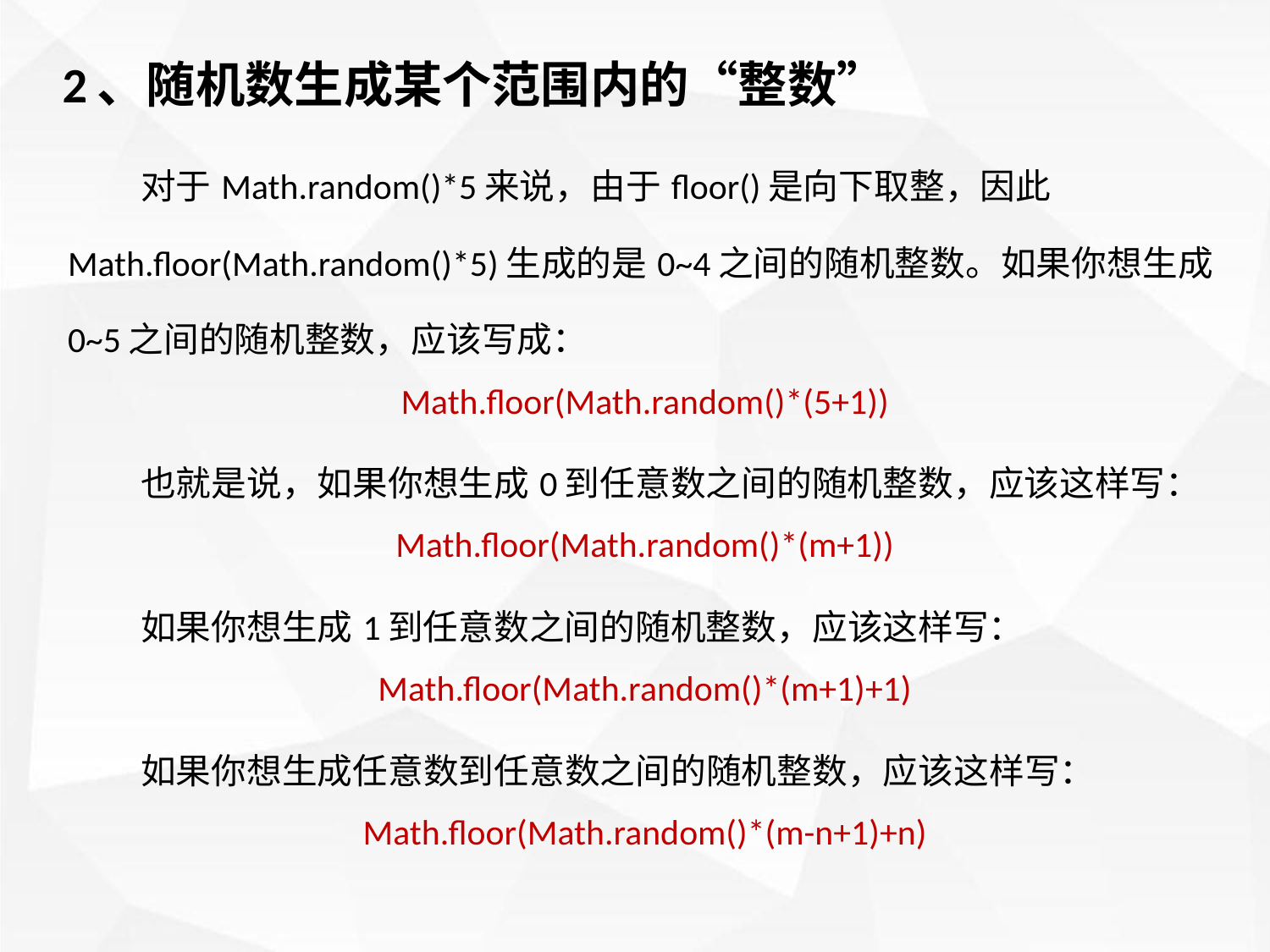

2、随机数生成某个范围内的“整数”
        对于Math.random()*5来说，由于floor()是向下取整，因此Math.floor(Math.random()*5)生成的是0~4之间的随机整数。如果你想生成0~5之间的随机整数，应该写成：
Math.floor(Math.random()*(5+1))
        也就是说，如果你想生成0到任意数之间的随机整数，应该这样写：
Math.floor(Math.random()*(m+1))
        如果你想生成1到任意数之间的随机整数，应该这样写：
Math.floor(Math.random()*(m+1)+1)
        如果你想生成任意数到任意数之间的随机整数，应该这样写：
Math.floor(Math.random()*(m-n+1)+n)